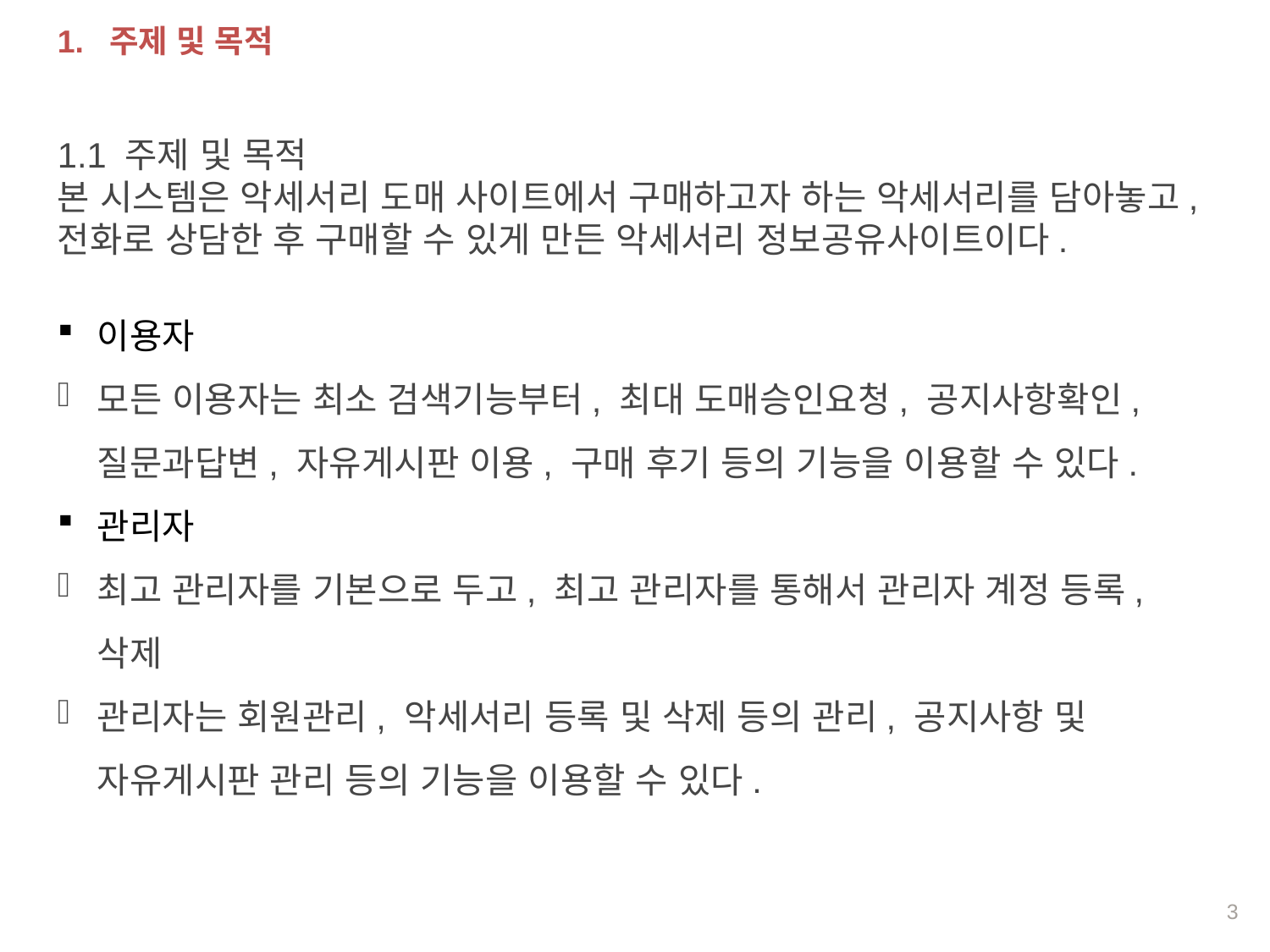

1.  주제 및 목적
1.1 주제 및 목적
본 시스템은 악세서리 도매 사이트에서 구매하고자 하는 악세서리를 담아놓고, 전화로 상담한 후 구매할 수 있게 만든 악세서리 정보공유사이트이다.
이용자
모든 이용자는 최소 검색기능부터, 최대 도매승인요청, 공지사항확인, 질문과답변, 자유게시판 이용, 구매 후기 등의 기능을 이용할 수 있다.
관리자
최고 관리자를 기본으로 두고, 최고 관리자를 통해서 관리자 계정 등록, 삭제
관리자는 회원관리, 악세서리 등록 및 삭제 등의 관리, 공지사항 및 자유게시판 관리 등의 기능을 이용할 수 있다.

3